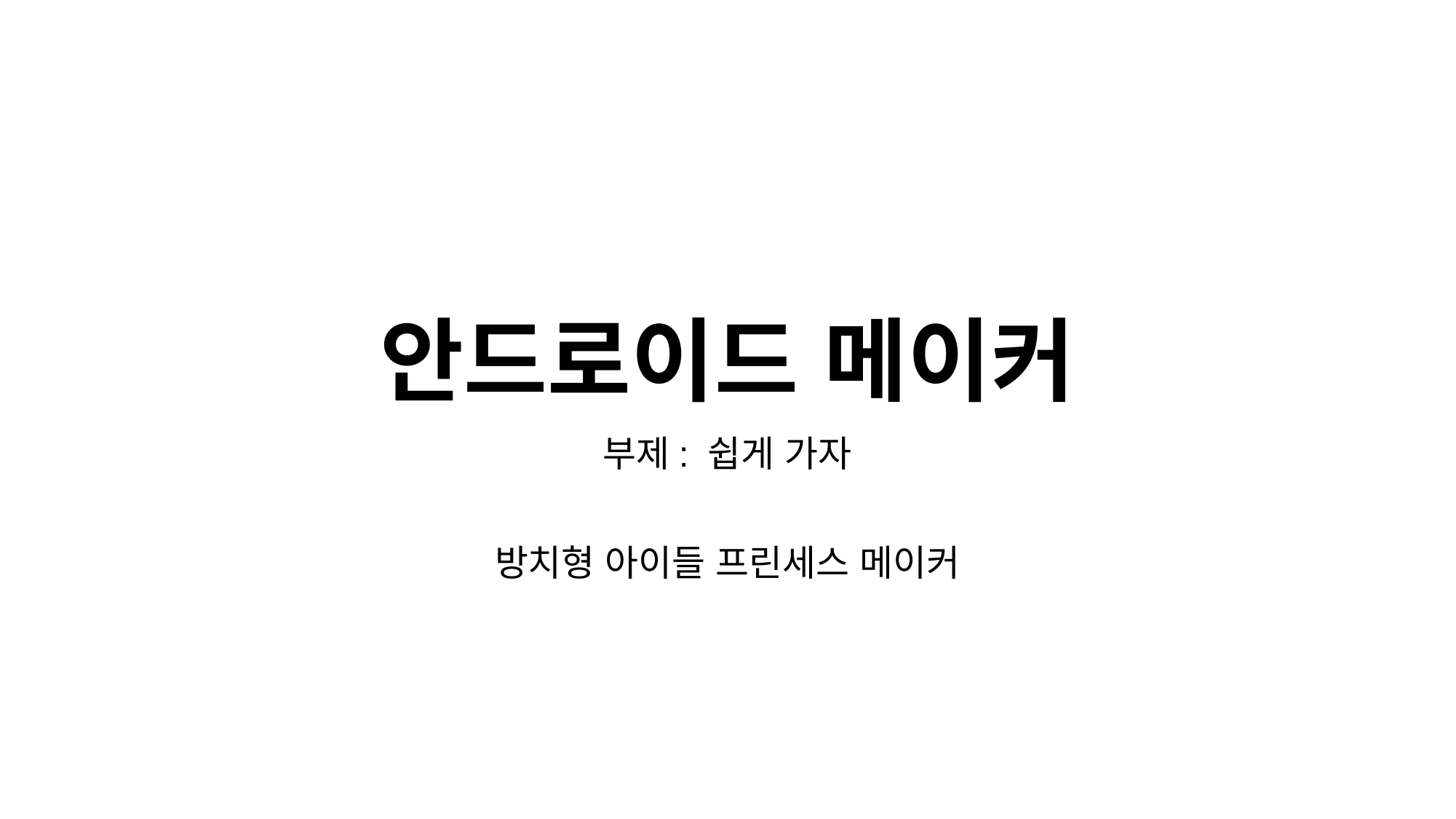

# 안드로이드 메이커
부제: 쉽게 가자

방치형 아이들 프린세스 메이커